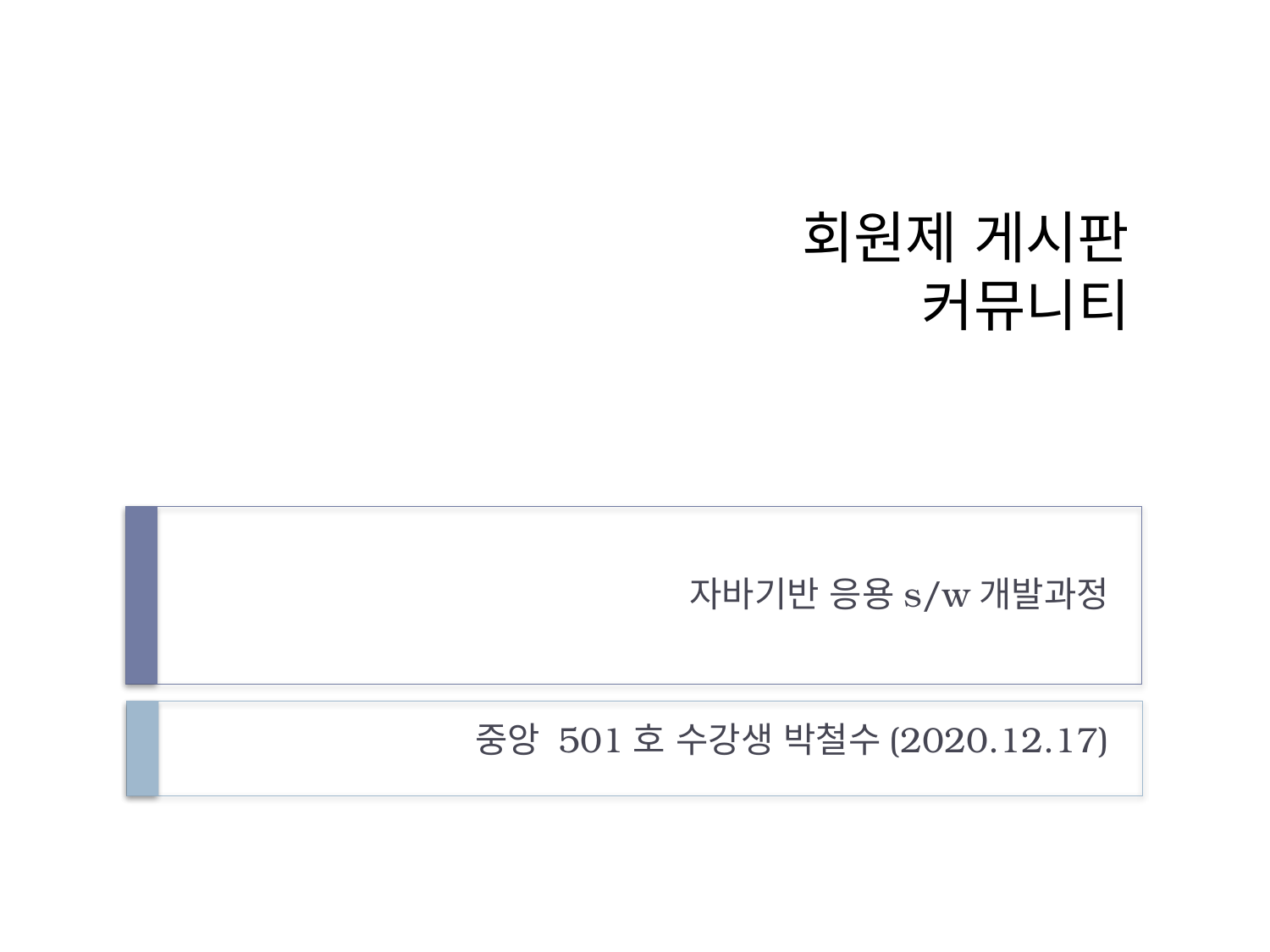

# 회원제 게시판 커뮤니티
자바기반 응용s/w개발과정

중앙 501호 수강생 박철수(2020.12.17)